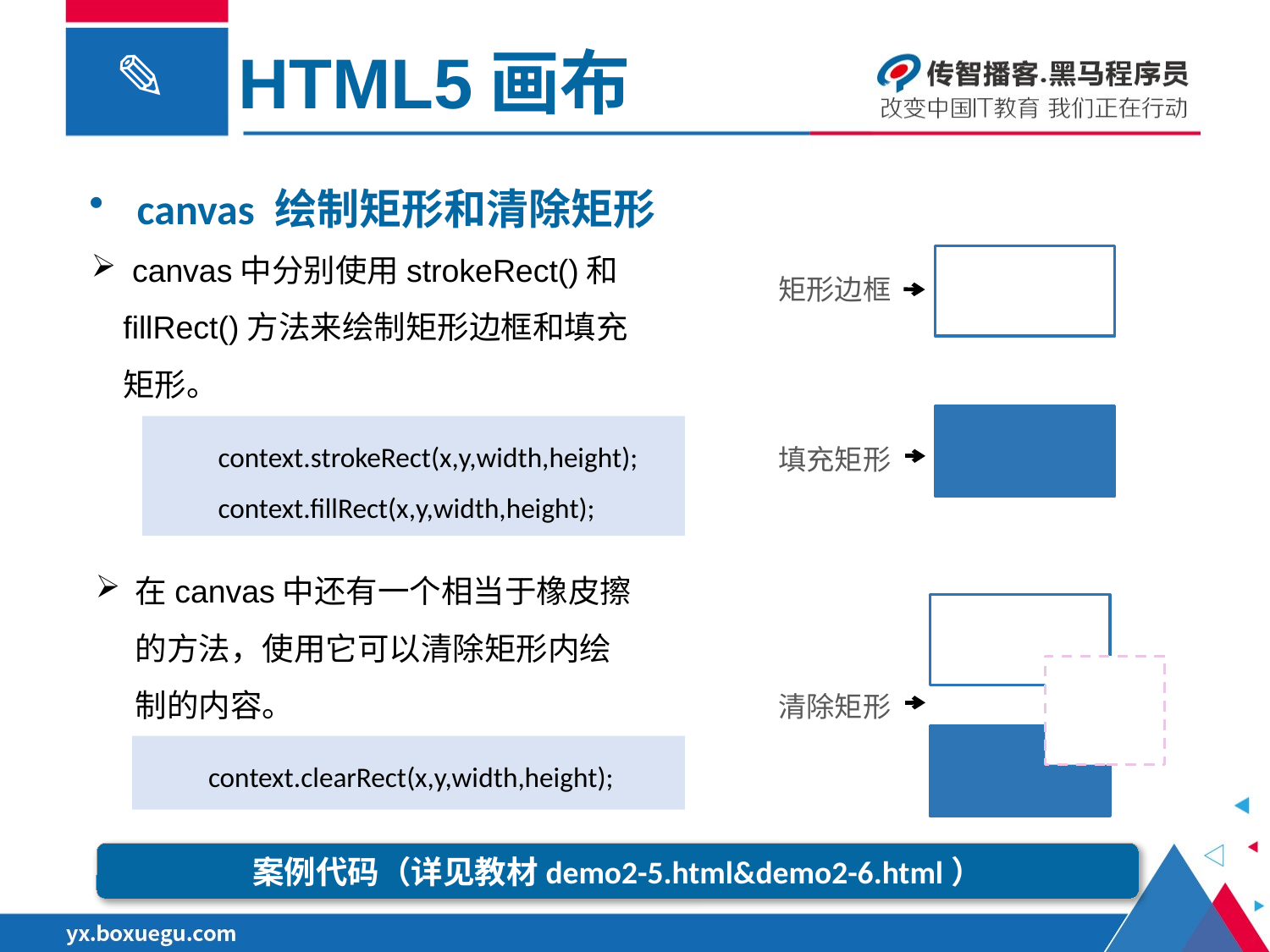

HTML5画布

canvas 绘制矩形和清除矩形
 canvas中分别使用strokeRect()和fillRect()方法来绘制矩形边框和填充矩形。

矩形边框

context.strokeRect(x,y,width,height);
context.fillRect(x,y,width,height);

填充矩形
在canvas中还有一个相当于橡皮擦的方法，使用它可以清除矩形内绘制的内容。

清除矩形

context.clearRect(x,y,width,height);

案例代码（详见教材demo2-5.html&demo2-6.html）